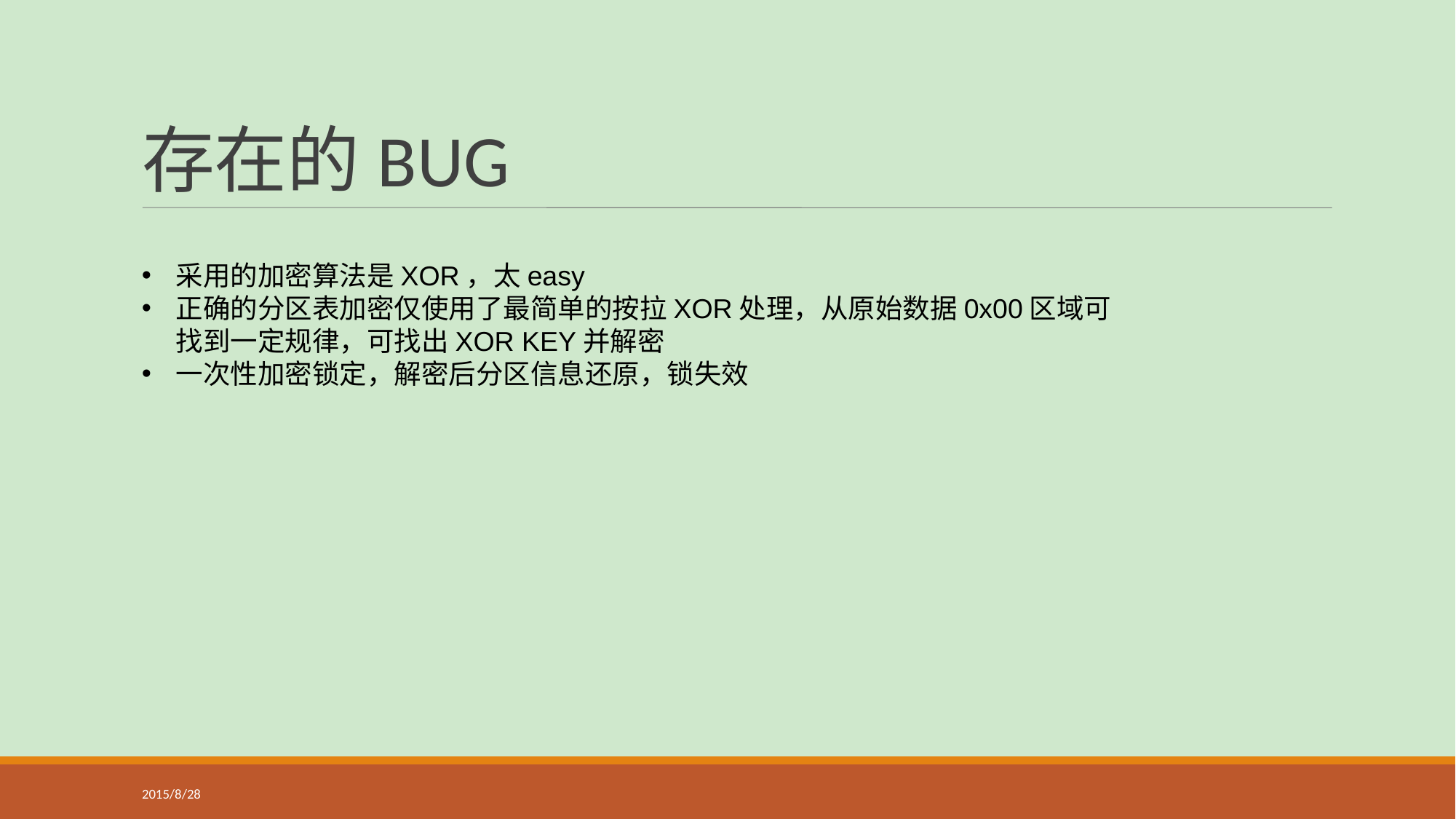

# 存在的BUG
采用的加密算法是XOR，太easy
正确的分区表加密仅使用了最简单的按拉XOR处理，从原始数据0x00区域可找到一定规律，可找出XOR KEY并解密
一次性加密锁定，解密后分区信息还原，锁失效
2015/8/28